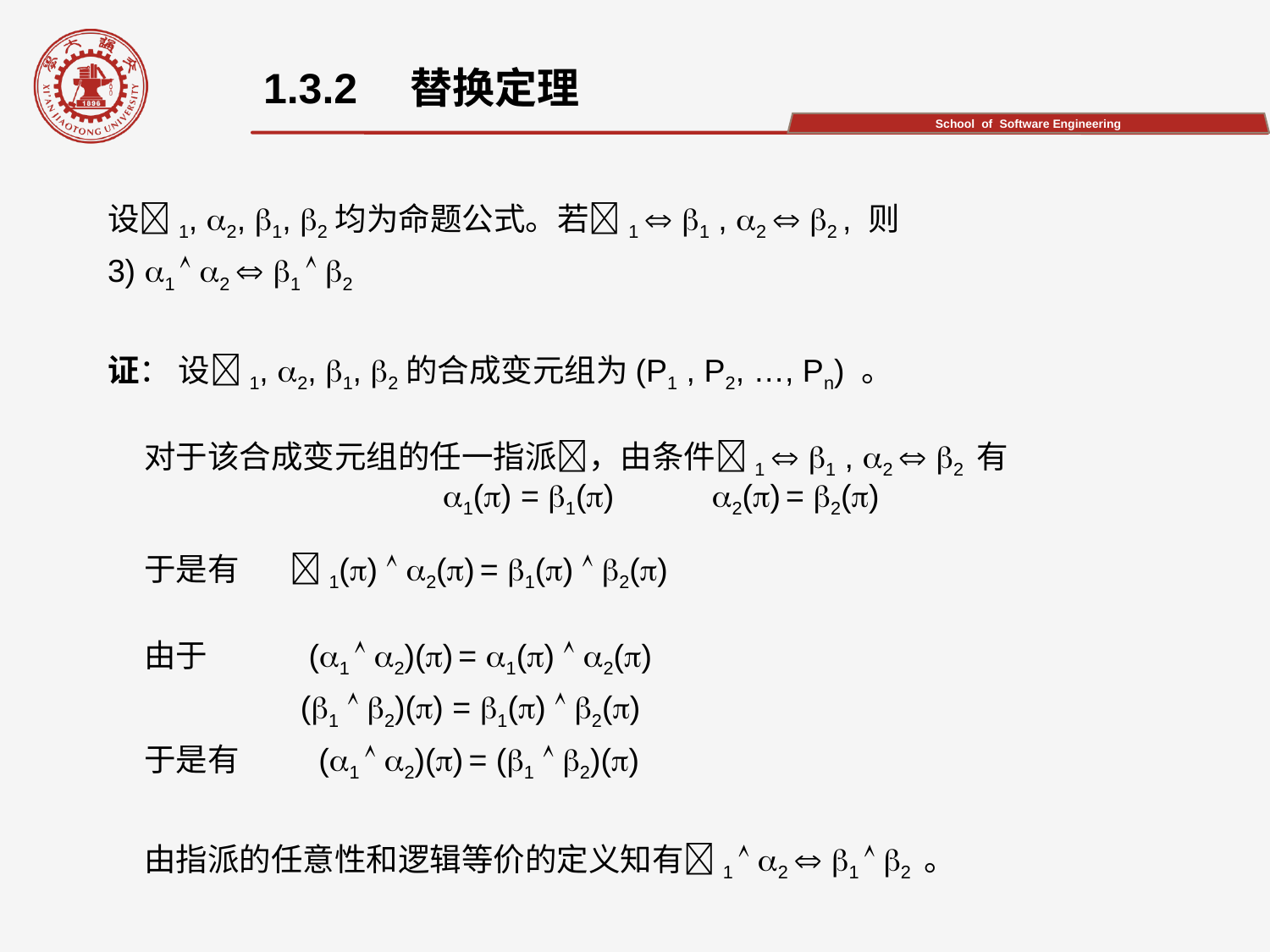

1.3.2　替换定理
设α1, α2, β1, β2均为命题公式。若α1 ⇔ β1 , α2 ⇔ β2 , 则
3) α1 ∧ α2 ⇔ β1 ∧ β2

证： 设α1, α2, β1, β2的合成变元组为(P1 , P2, …, Pn) 。

    对于该合成变元组的任一指派π，由条件α1 ⇔ β1 , α2 ⇔ β2 有
 α1(π) = β1(π)           α2(π) = β2(π)

    于是有       α1(π) ∧ α2(π) = β1(π) ∧ β2(π)

    由于             (α1 ∧ α2)(π) = α1(π) ∧ α2(π)
                                      (β1 ∧ β2)(π) = β1(π) ∧ β2(π)
    于是有          (α1 ∧ α2)(π) = (β1 ∧ β2)(π)

    由指派的任意性和逻辑等价的定义知有α1 ∧ α2 ⇔ β1 ∧ β2 。